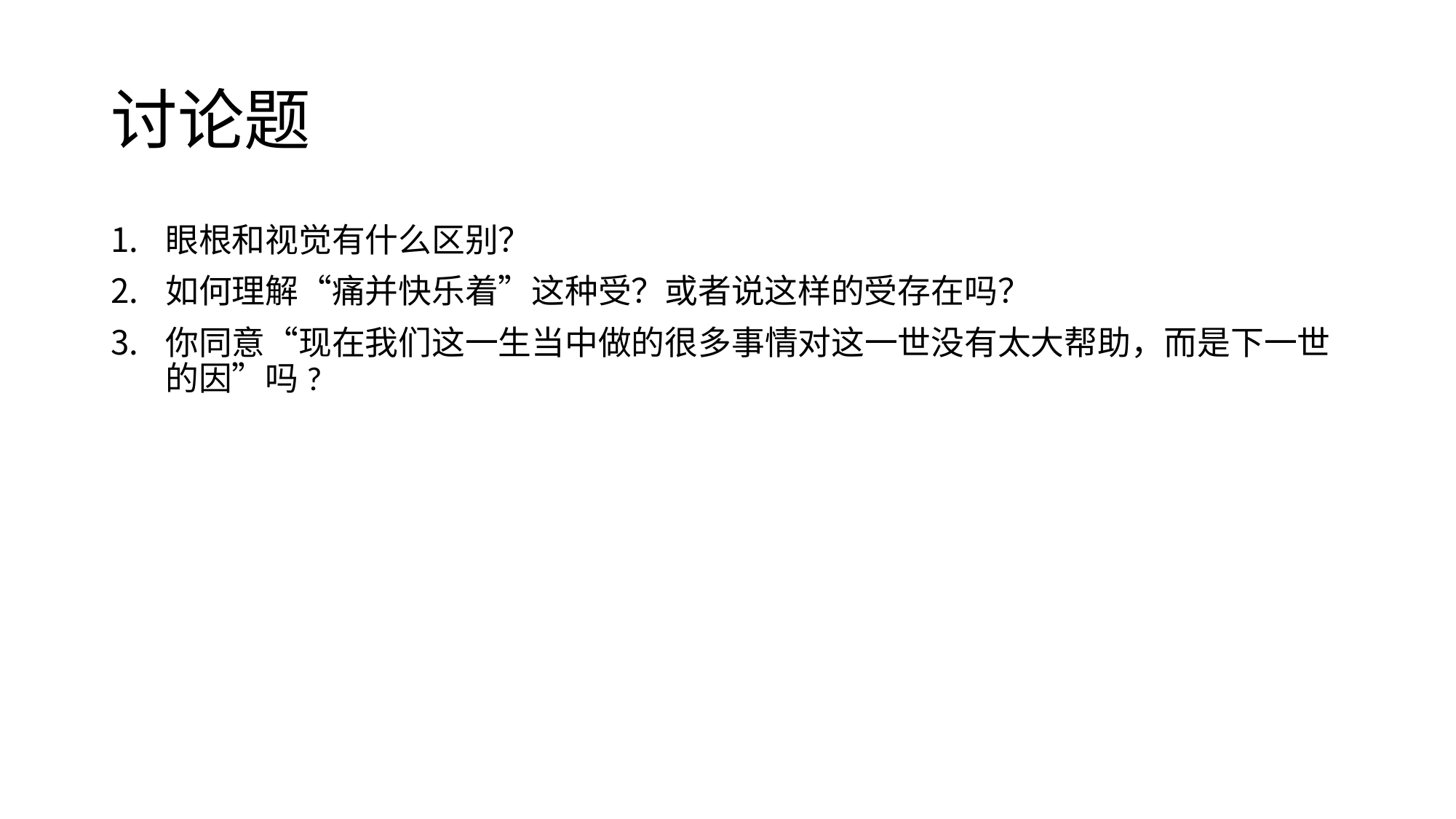

# 讨论题
眼根和视觉有什么区别？
如何理解“痛并快乐着”这种受？或者说这样的受存在吗？
你同意“现在我们这一生当中做的很多事情对这一世没有太大帮助，而是下一世的因”吗?